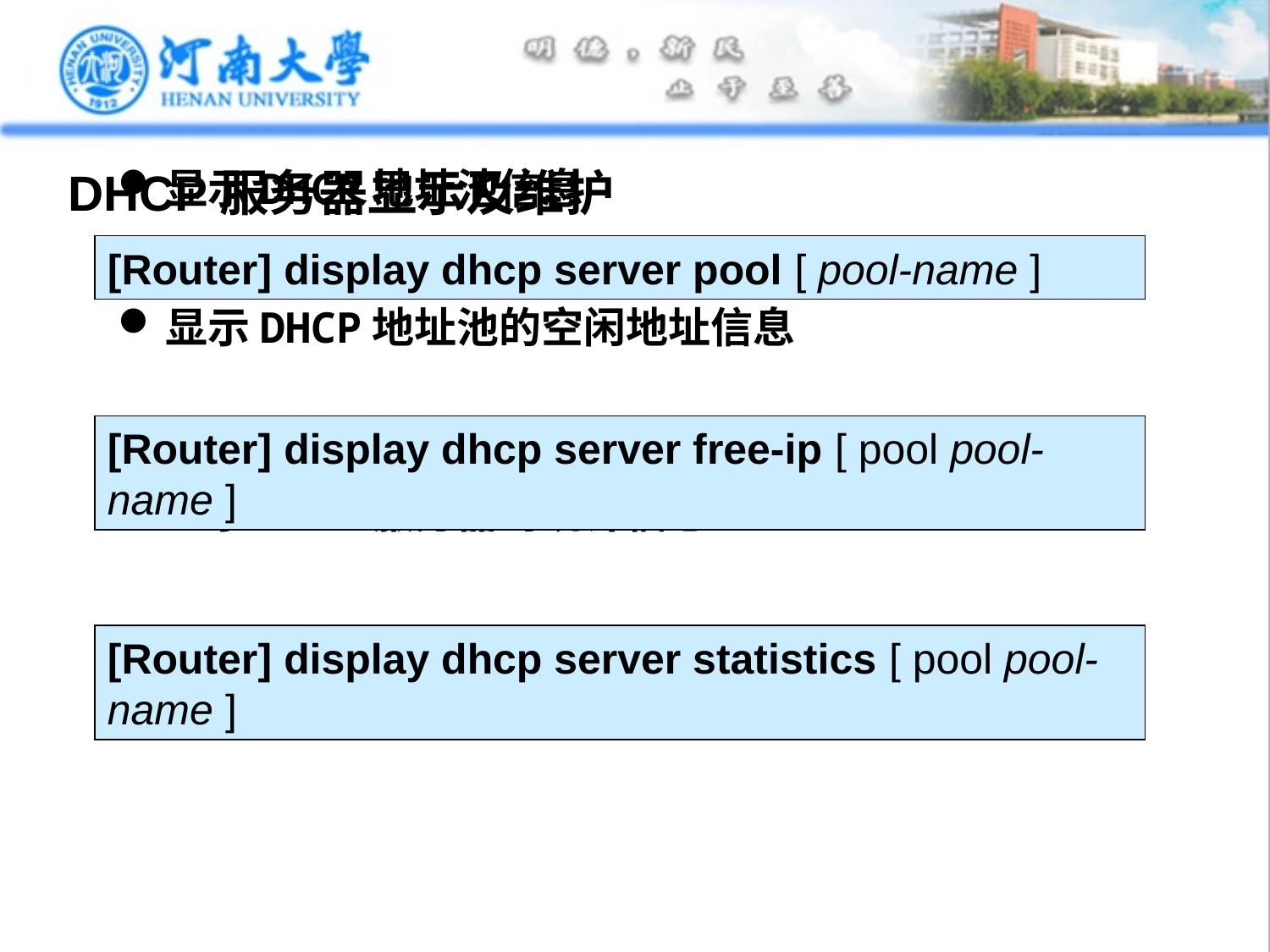

显示DHCP地址池信息

显示DHCP地址池的空闲地址信息

显示DHCP服务器的统计信息

# DHCP服务器显示及维护
[Router] display dhcp server pool [ pool-name ]
[Router] display dhcp server free-ip [ pool pool-name ]
[Router] display dhcp server statistics [ pool pool-name ]